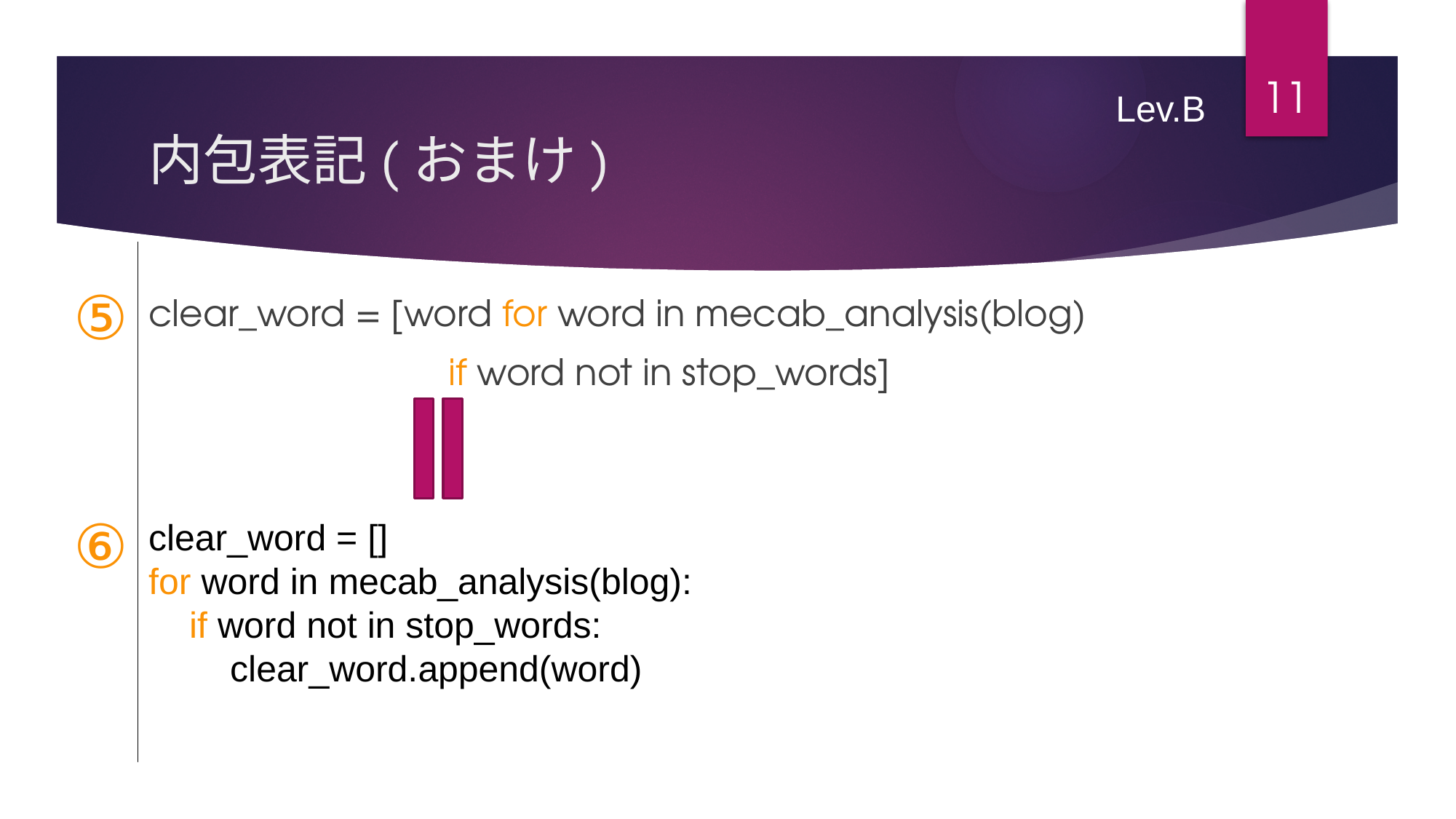

11
Lev.B
# 内包表記(おまけ)
⑤
clear_word = [word for word in mecab_analysis(blog)
　　　　　　　　if word not in stop_words]

⑥
clear_word = []
for word in mecab_analysis(blog):
    if word not in stop_words:
        clear_word.append(word)